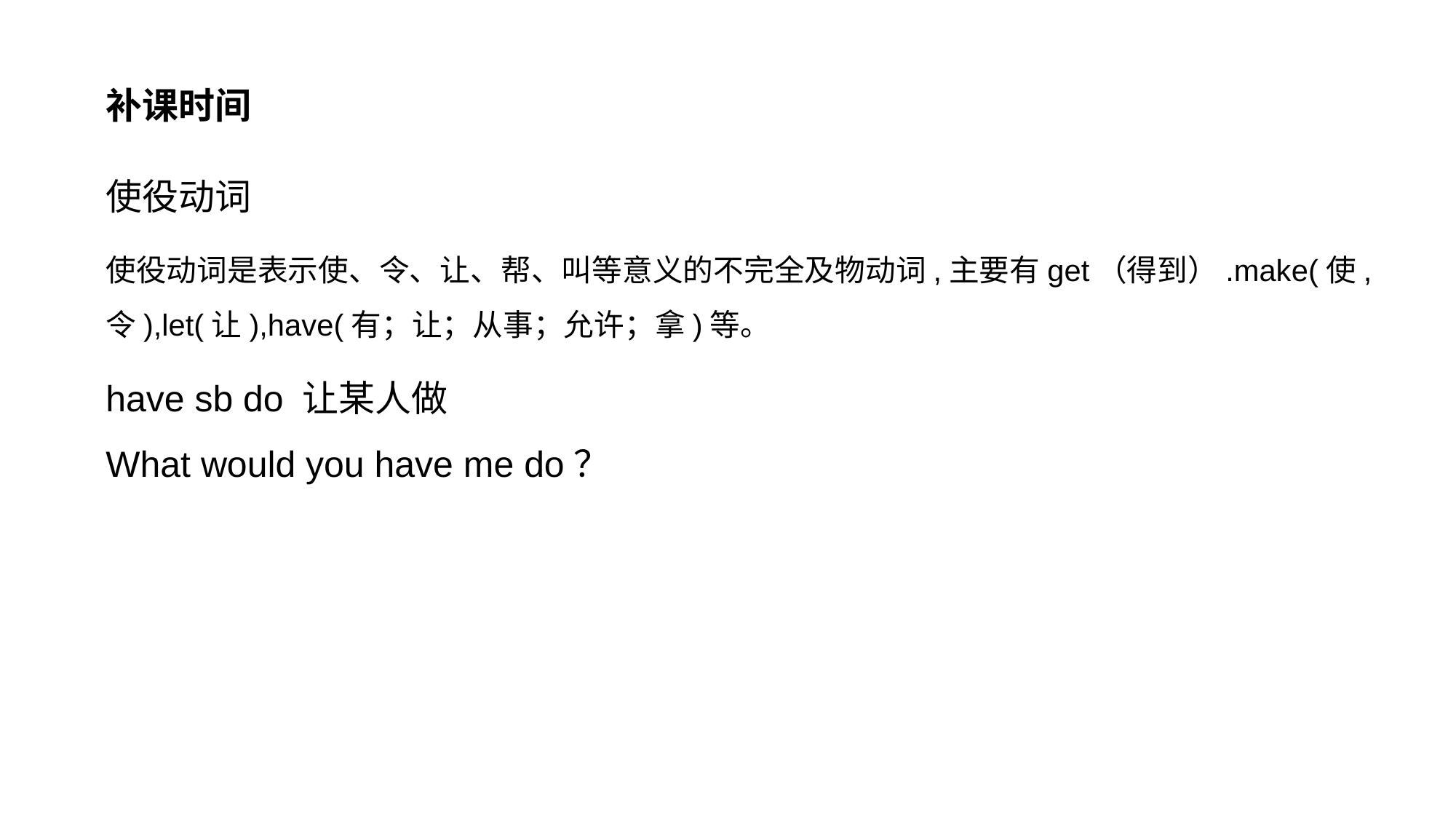

补课时间
使役动词
使役动词是表示使、令、让、帮、叫等意义的不完全及物动词,主要有get（得到）.make(使,令),let(让),have(有；让；从事；允许；拿)等。
have sb do 让某人做
What would you have me do？